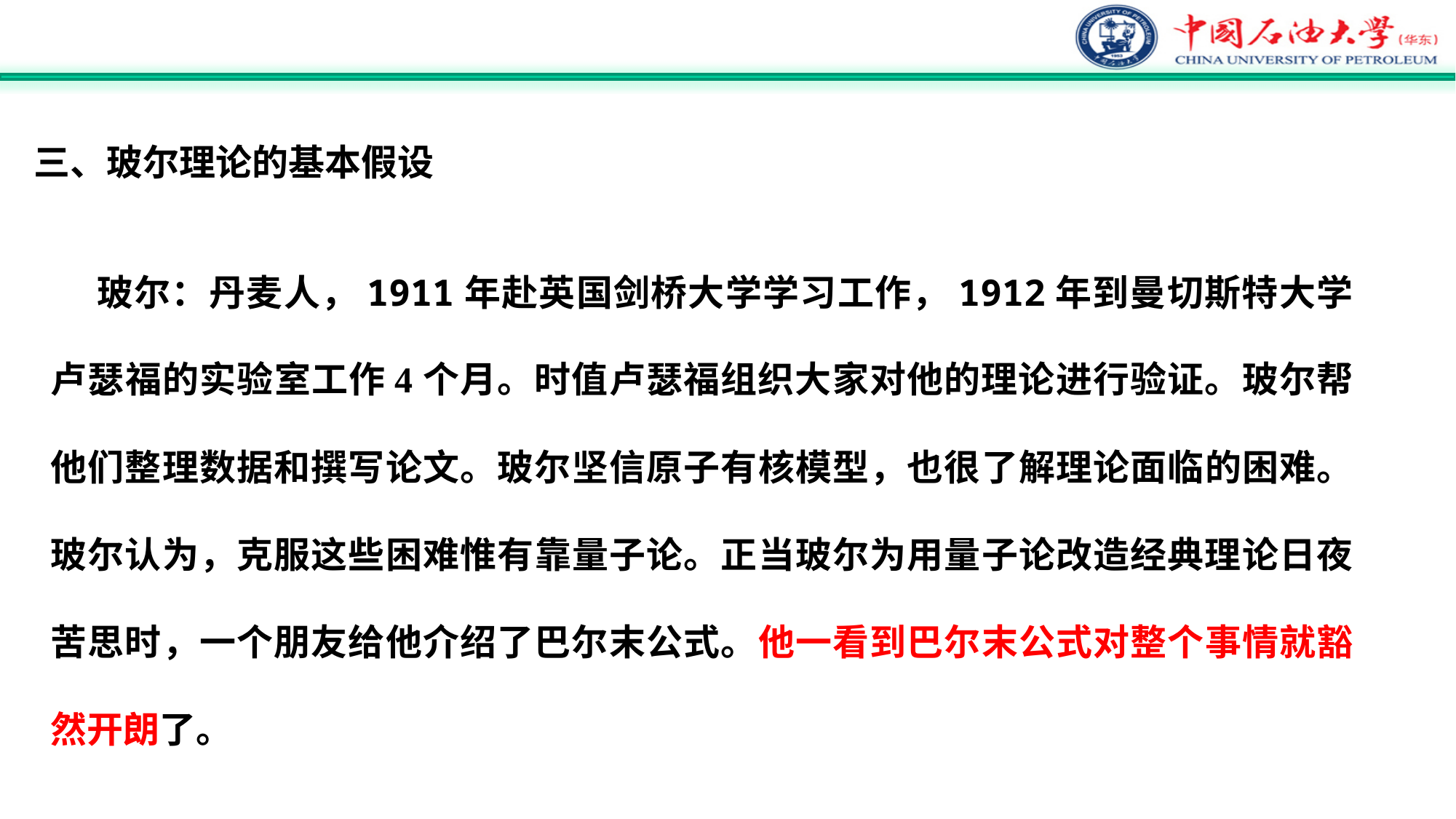

三、玻尔理论的基本假设
    玻尔：丹麦人，1911年赴英国剑桥大学学习工作，1912年到曼切斯特大学卢瑟福的实验室工作4个月。时值卢瑟福组织大家对他的理论进行验证。玻尔帮他们整理数据和撰写论文。玻尔坚信原子有核模型，也很了解理论面临的困难。玻尔认为，克服这些困难惟有靠量子论。正当玻尔为用量子论改造经典理论日夜苦思时，一个朋友给他介绍了巴尔末公式。他一看到巴尔末公式对整个事情就豁然开朗了。